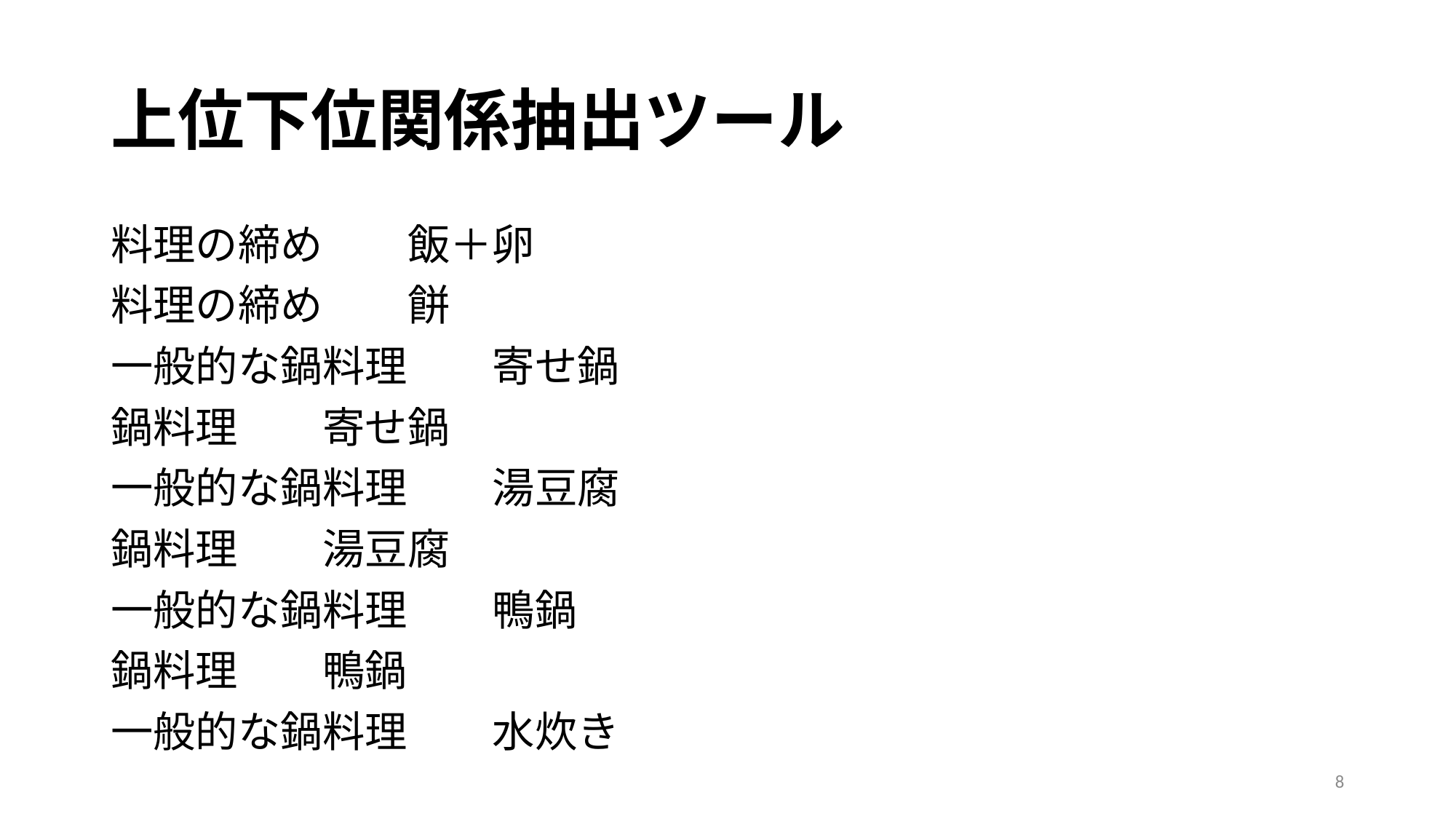

# 上位下位関係抽出ツール
料理の締め　　飯＋卵
料理の締め　　餅
一般的な鍋料理　　寄せ鍋
鍋料理　　寄せ鍋
一般的な鍋料理　　湯豆腐
鍋料理　　湯豆腐
一般的な鍋料理　　鴨鍋
鍋料理　　鴨鍋
一般的な鍋料理　　水炊き
8